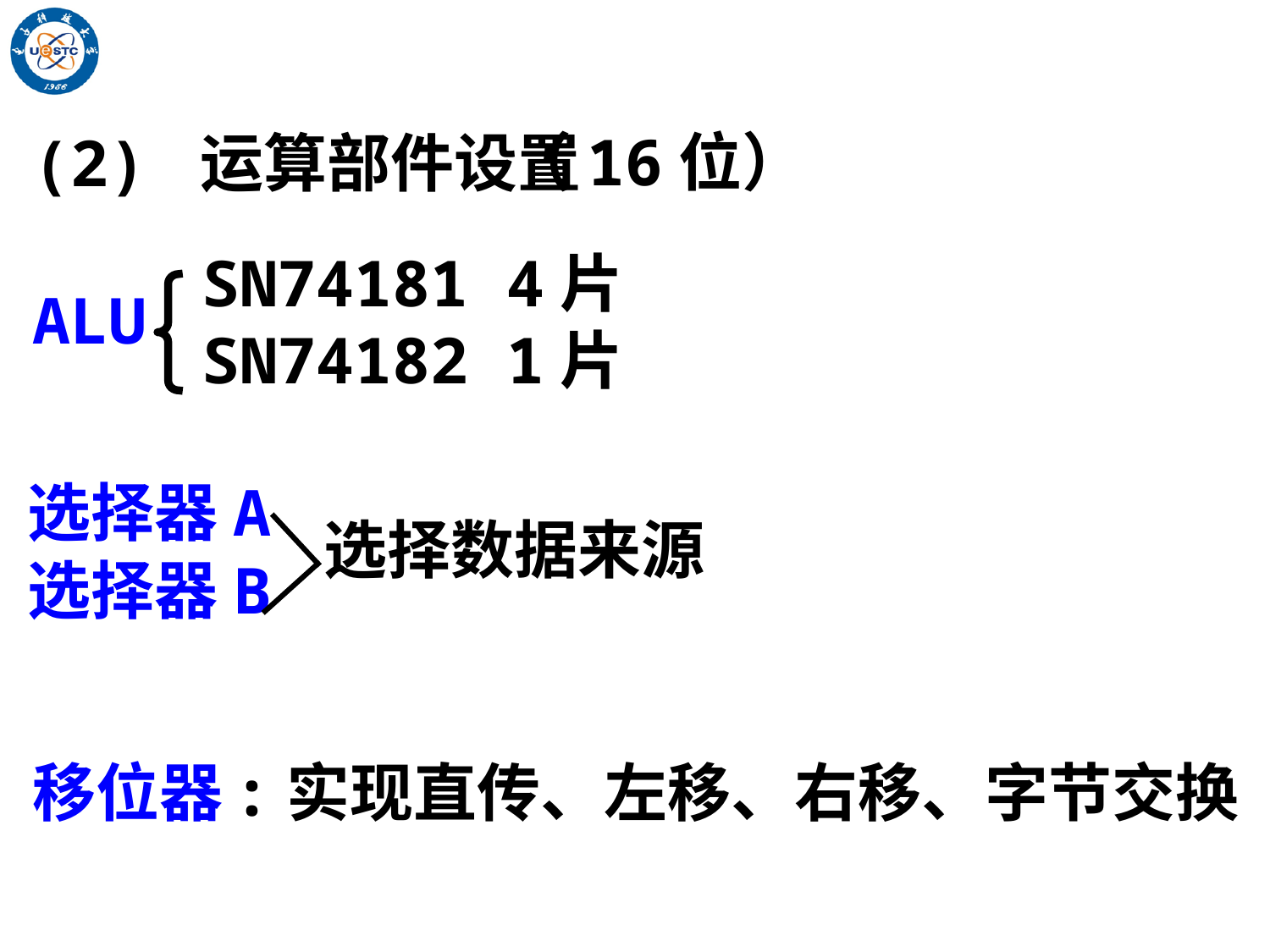

（16位）
(2) 运算部件设置
SN74181 4片
SN74182 1片
ALU

选择器A
选择器B
选择数据来源

移位器
:实现直传、左移、右移、字节交换